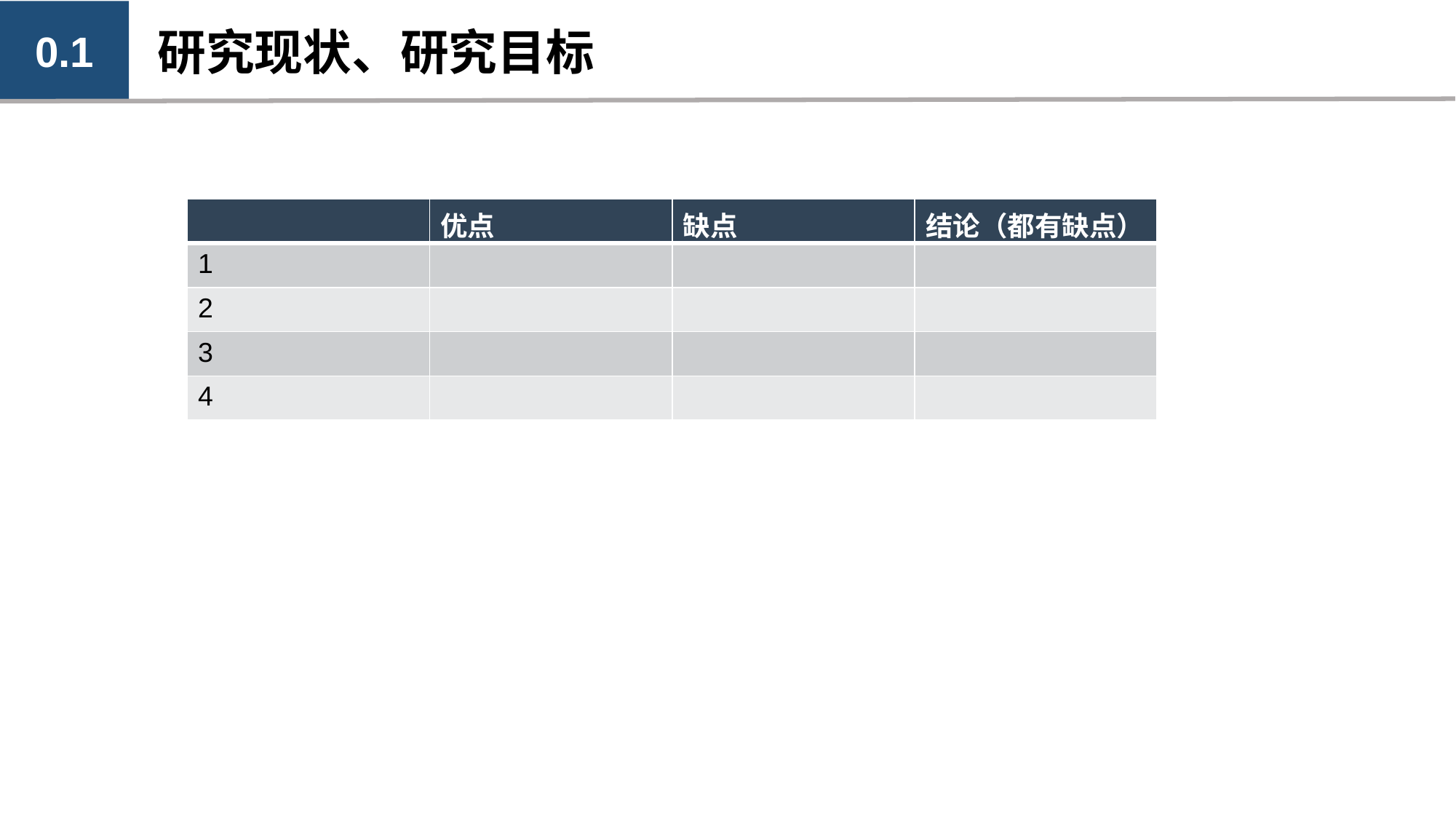

0.1
研究现状、研究目标
|  | 优点 | 缺点 | 结论（都有缺点） |
| --- | --- | --- | --- |
| 1 |  |  |  |
| 2 |  |  |  |
| 3 |  |  |  |
| 4 |  |  |  |